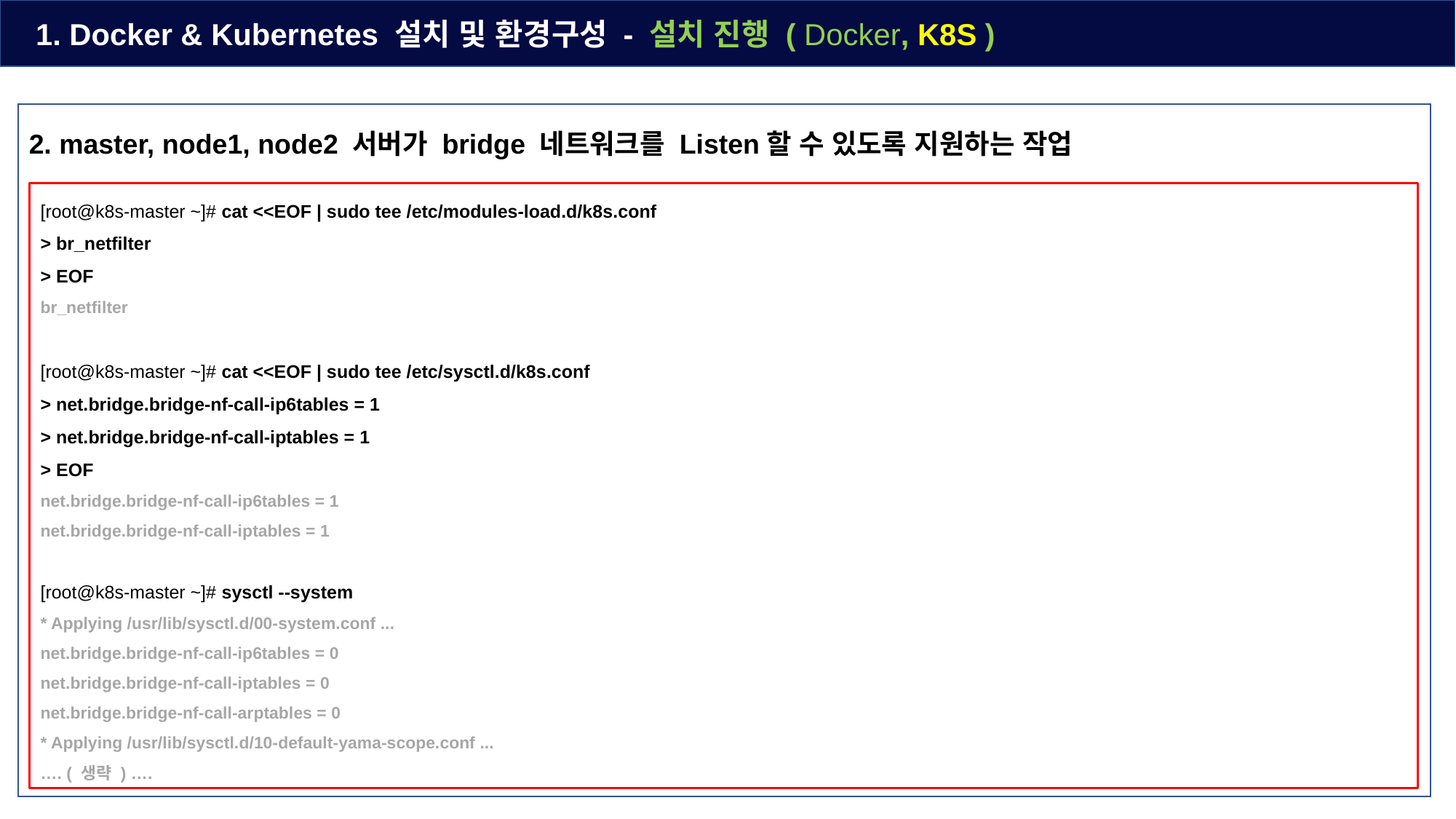

1. Docker & Kubernetes 설치 및 환경구성 - 설치 진행 ( Docker, K8S )
2. master, node1, node2 서버가 bridge 네트워크를 Listen할 수 있도록 지원하는 작업

[root@k8s-master ~]# cat <<EOF | sudo tee /etc/modules-load.d/k8s.conf
> br_netfilter
> EOF
br_netfilter

[root@k8s-master ~]# cat <<EOF | sudo tee /etc/sysctl.d/k8s.conf
> net.bridge.bridge-nf-call-ip6tables = 1
> net.bridge.bridge-nf-call-iptables = 1
> EOF
net.bridge.bridge-nf-call-ip6tables = 1
net.bridge.bridge-nf-call-iptables = 1

[root@k8s-master ~]# sysctl --system
* Applying /usr/lib/sysctl.d/00-system.conf ...
net.bridge.bridge-nf-call-ip6tables = 0
net.bridge.bridge-nf-call-iptables = 0
net.bridge.bridge-nf-call-arptables = 0
* Applying /usr/lib/sysctl.d/10-default-yama-scope.conf ...
…. ( 생략 ) ….